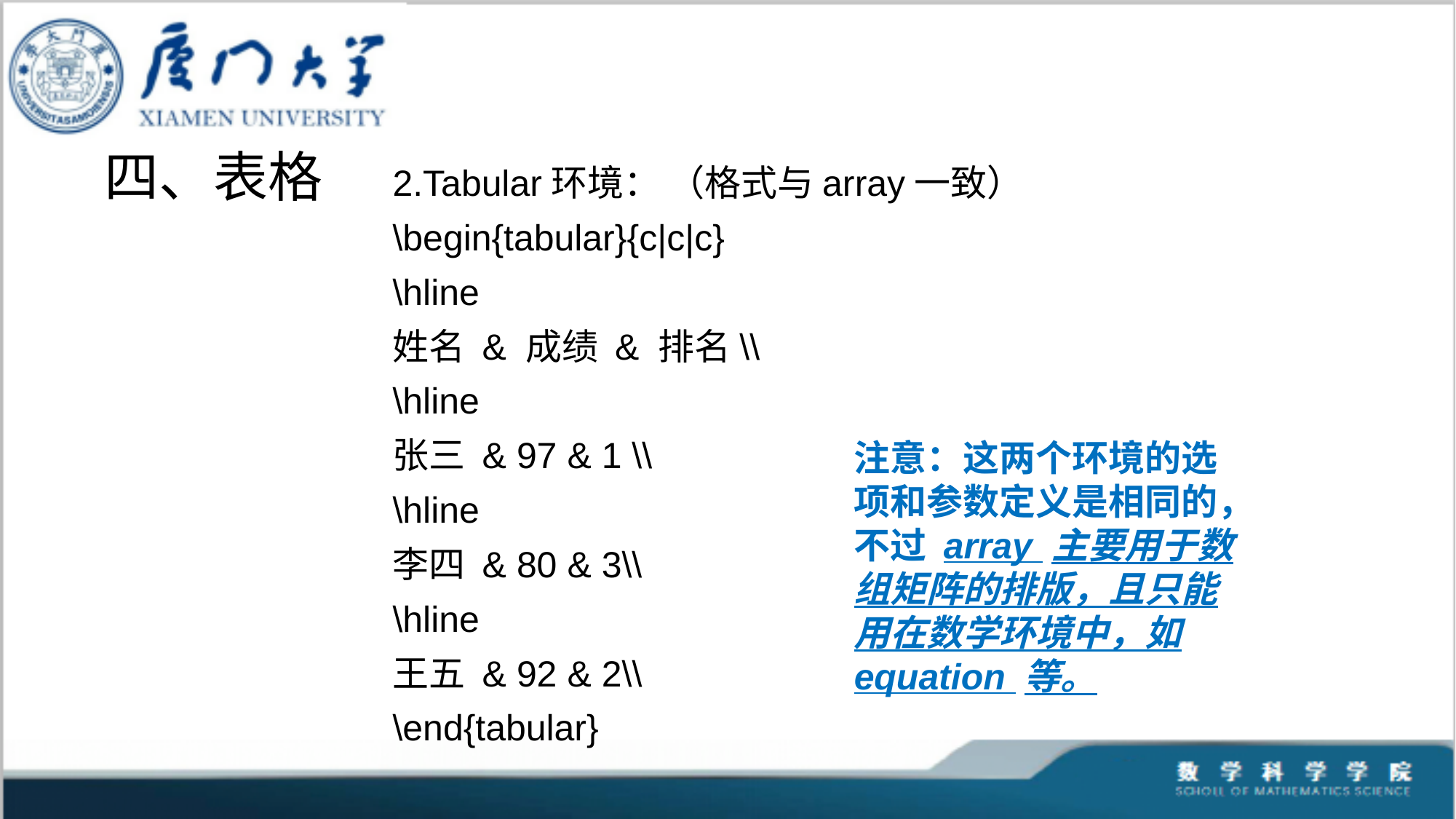

# 四、表格
2.Tabular环境： （格式与array一致）
\begin{tabular}{c|c|c}
\hline
姓名 & 成绩 & 排名\\
\hline
张三 & 97 & 1 \\
\hline
李四 & 80 & 3\\
\hline
王五 & 92 & 2\\
\end{tabular}

注意：这两个环境的选项和参数定义是相同的，不过 array 主要用于数组矩阵的排版，且只能用在数学环境中，如 equation 等。